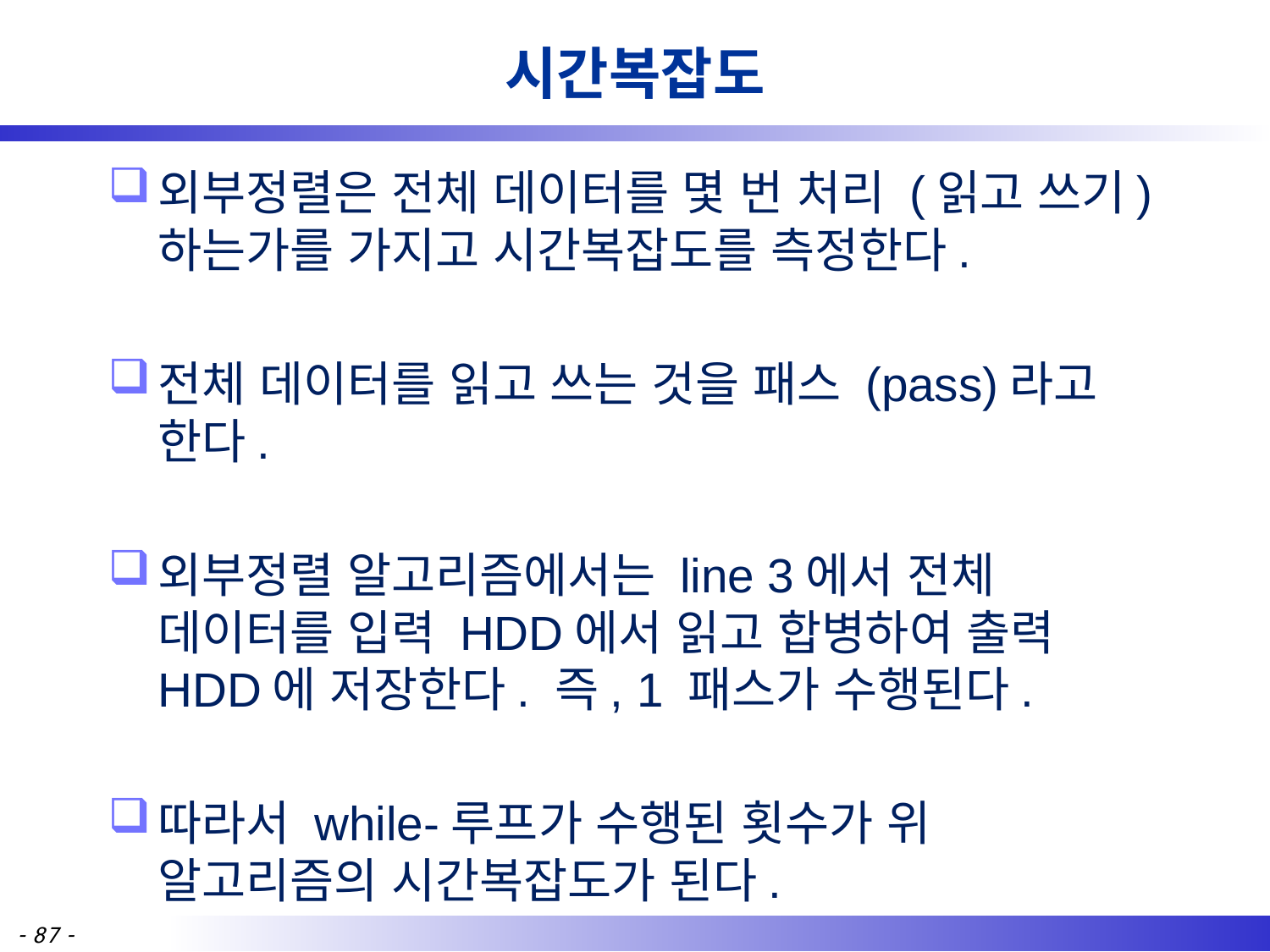

# 시간복잡도
외부정렬은 전체 데이터를 몇 번 처리 (읽고 쓰기)하는가를 가지고 시간복잡도를 측정한다.

전체 데이터를 읽고 쓰는 것을 패스 (pass)라고 한다.

외부정렬 알고리즘에서는 line 3에서 전체 데이터를 입력 HDD에서 읽고 합병하여 출력 HDD에 저장한다. 즉, 1 패스가 수행된다.

따라서 while-루프가 수행된 횟수가 위 알고리즘의 시간복잡도가 된다.
- 87 -